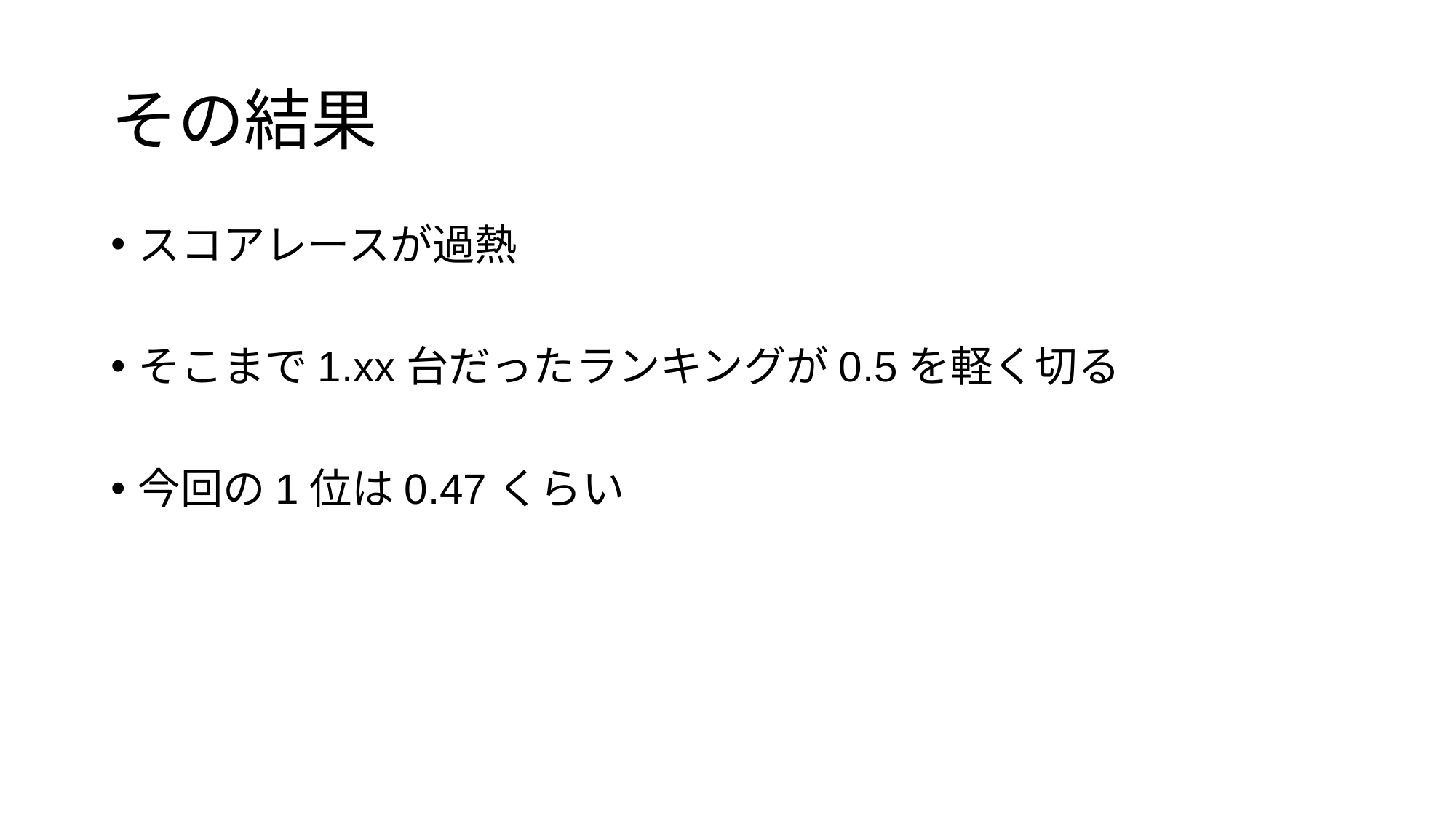

# その結果
スコアレースが過熱

そこまで1.xx台だったランキングが0.5を軽く切る

今回の1位は0.47くらい